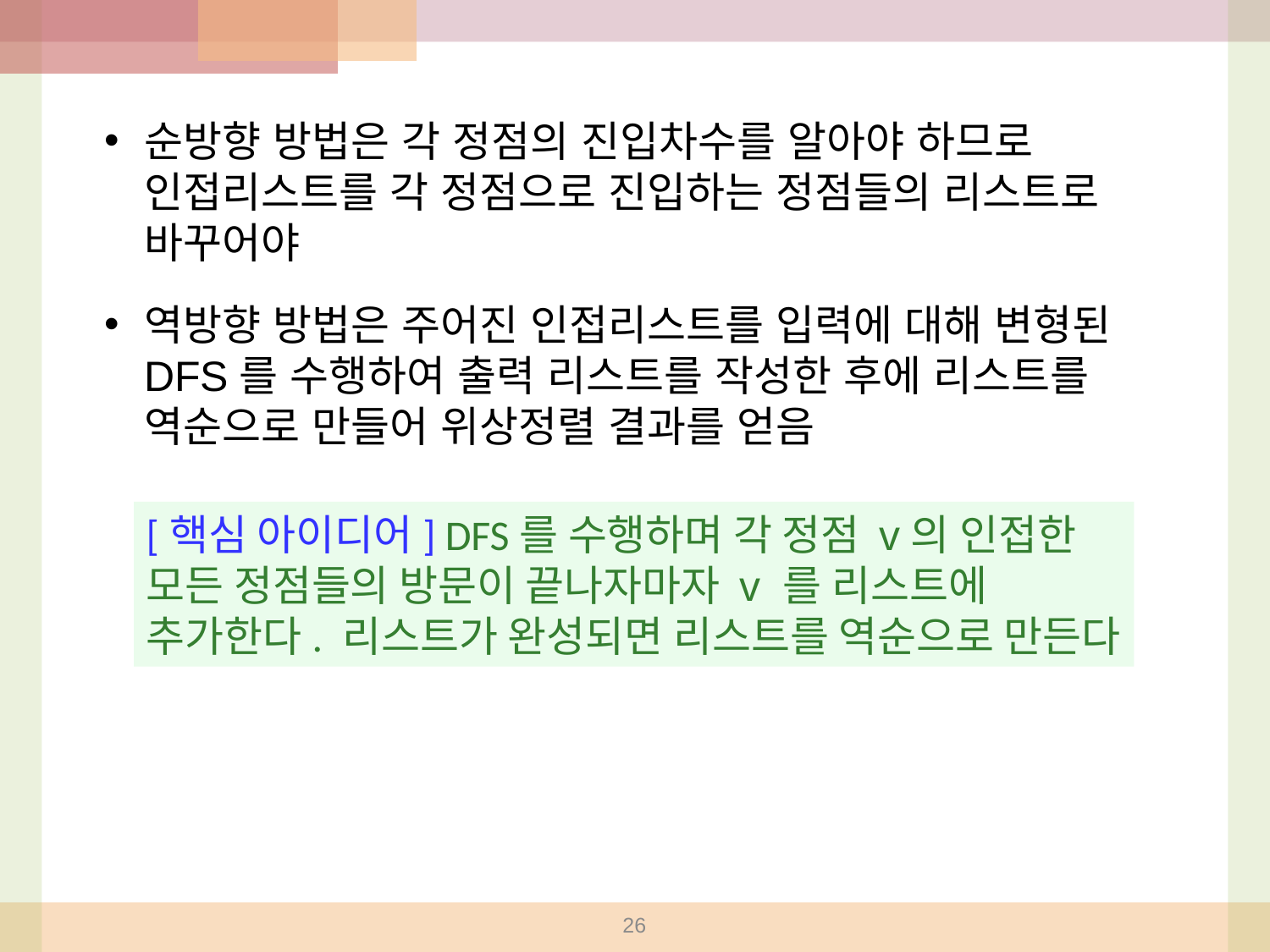

순방향 방법은 각 정점의 진입차수를 알아야 하므로 인접리스트를 각 정점으로 진입하는 정점들의 리스트로 바꾸어야
역방향 방법은 주어진 인접리스트를 입력에 대해 변형된 DFS를 수행하여 출력 리스트를 작성한 후에 리스트를 역순으로 만들어 위상정렬 결과를 얻음
[핵심 아이디어] DFS를 수행하며 각 정점 v의 인접한 모든 정점들의 방문이 끝나자마자 v 를 리스트에 추가한다. 리스트가 완성되면 리스트를 역순으로 만든다
26